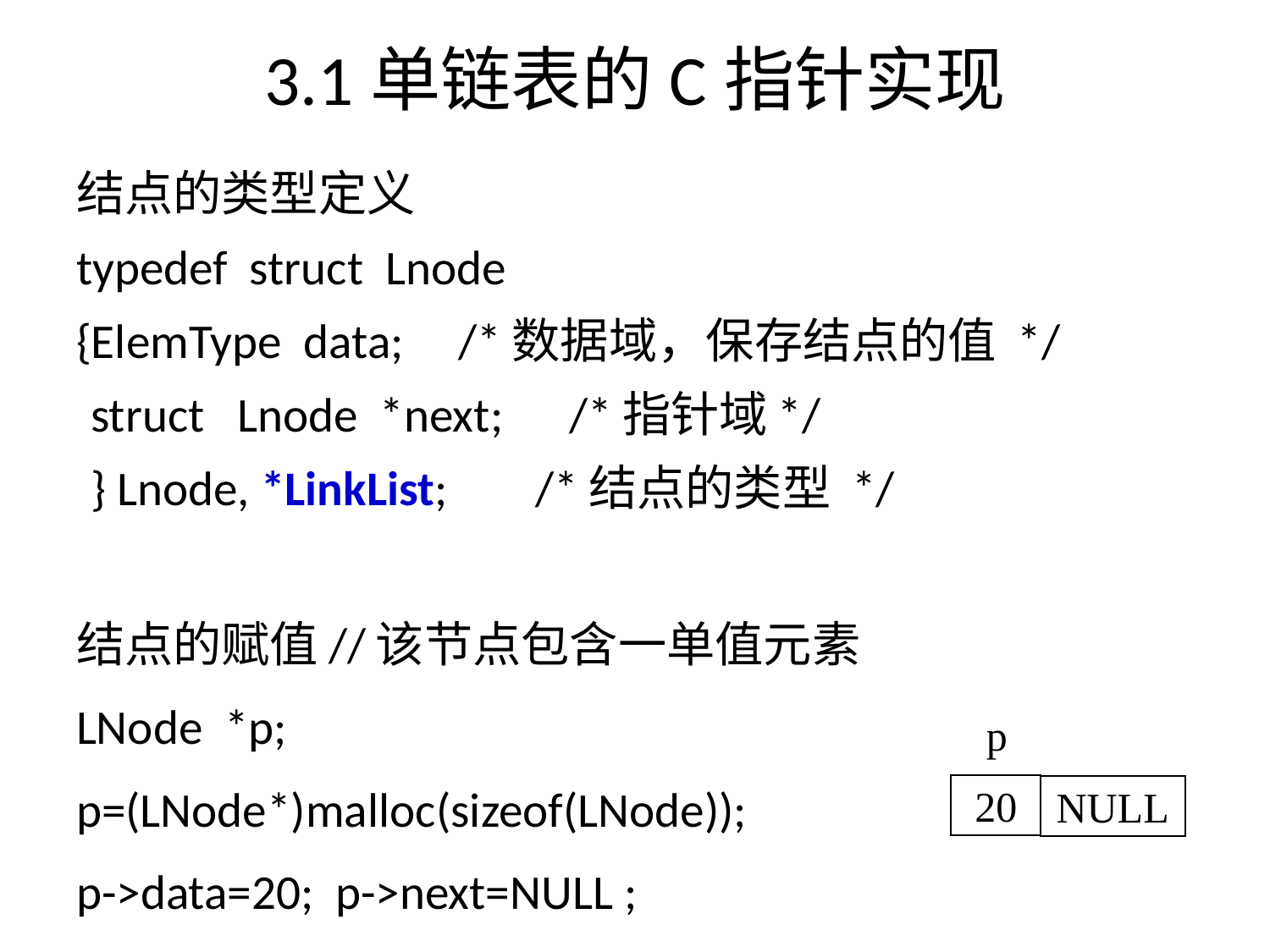

# 3.1单链表的C指针实现
结点的类型定义
typedef  struct  Lnode
{ElemType  data;     /*数据域，保存结点的值 */
struct   Lnode  *next;      /*指针域*/
} Lnode, *LinkList;        /*结点的类型 */

结点的赋值//该节点包含一单值元素
LNode  *p;
p=(LNode*)malloc(sizeof(LNode));
p->data=20;  p->next=NULL ;

p
20
NULL